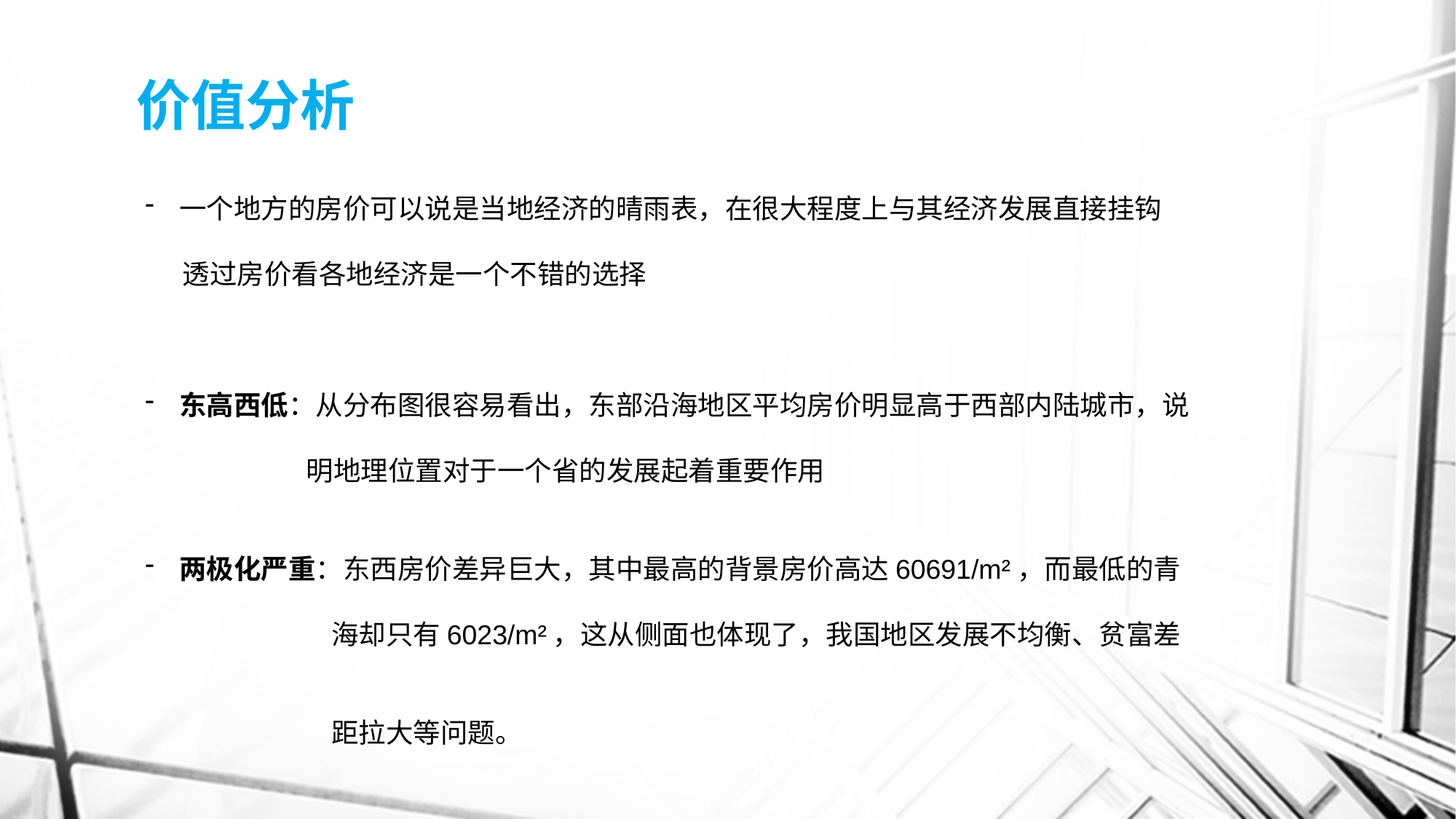

# 价值分析
一个地方的房价可以说是当地经济的晴雨表，在很大程度上与其经济发展直接挂钩

     透过房价看各地经济是一个不错的选择

东高西低：从分布图很容易看出，东部沿海地区平均房价明显高于西部内陆城市，说

                         明地理位置对于一个省的发展起着重要作用

两极化严重：东西房价差异巨大，其中最高的背景房价高达60691/m²，而最低的青

                             海却只有6023/m²，这从侧面也体现了，我国地区发展不均衡、贫富差

                             距拉大等问题。